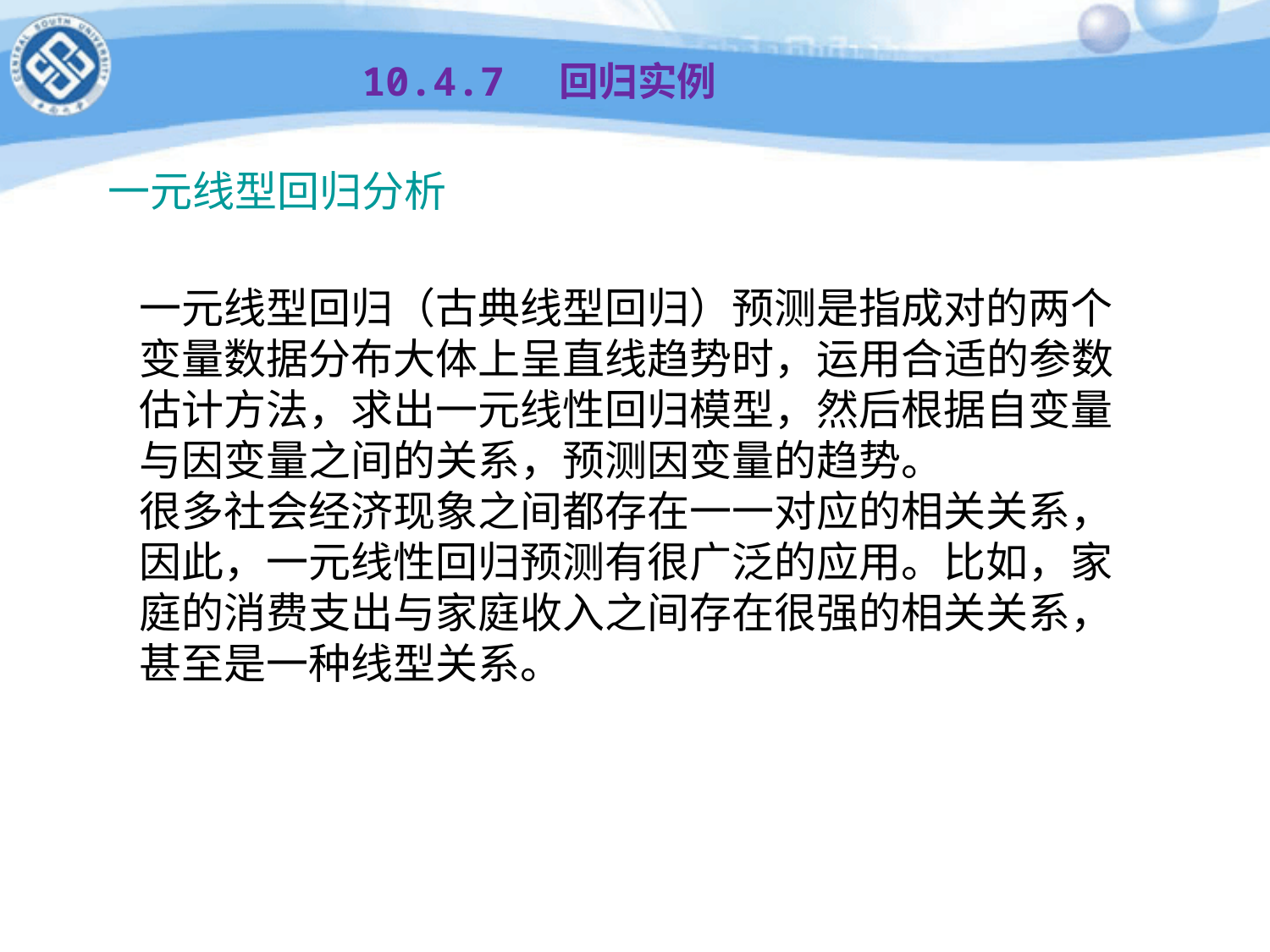

# 10.4.7  回归实例
一元线型回归分析
一元线型回归（古典线型回归）预测是指成对的两个变量数据分布大体上呈直线趋势时，运用合适的参数估计方法，求出一元线性回归模型，然后根据自变量与因变量之间的关系，预测因变量的趋势。
很多社会经济现象之间都存在一一对应的相关关系，因此，一元线性回归预测有很广泛的应用。比如，家庭的消费支出与家庭收入之间存在很强的相关关系，甚至是一种线型关系。